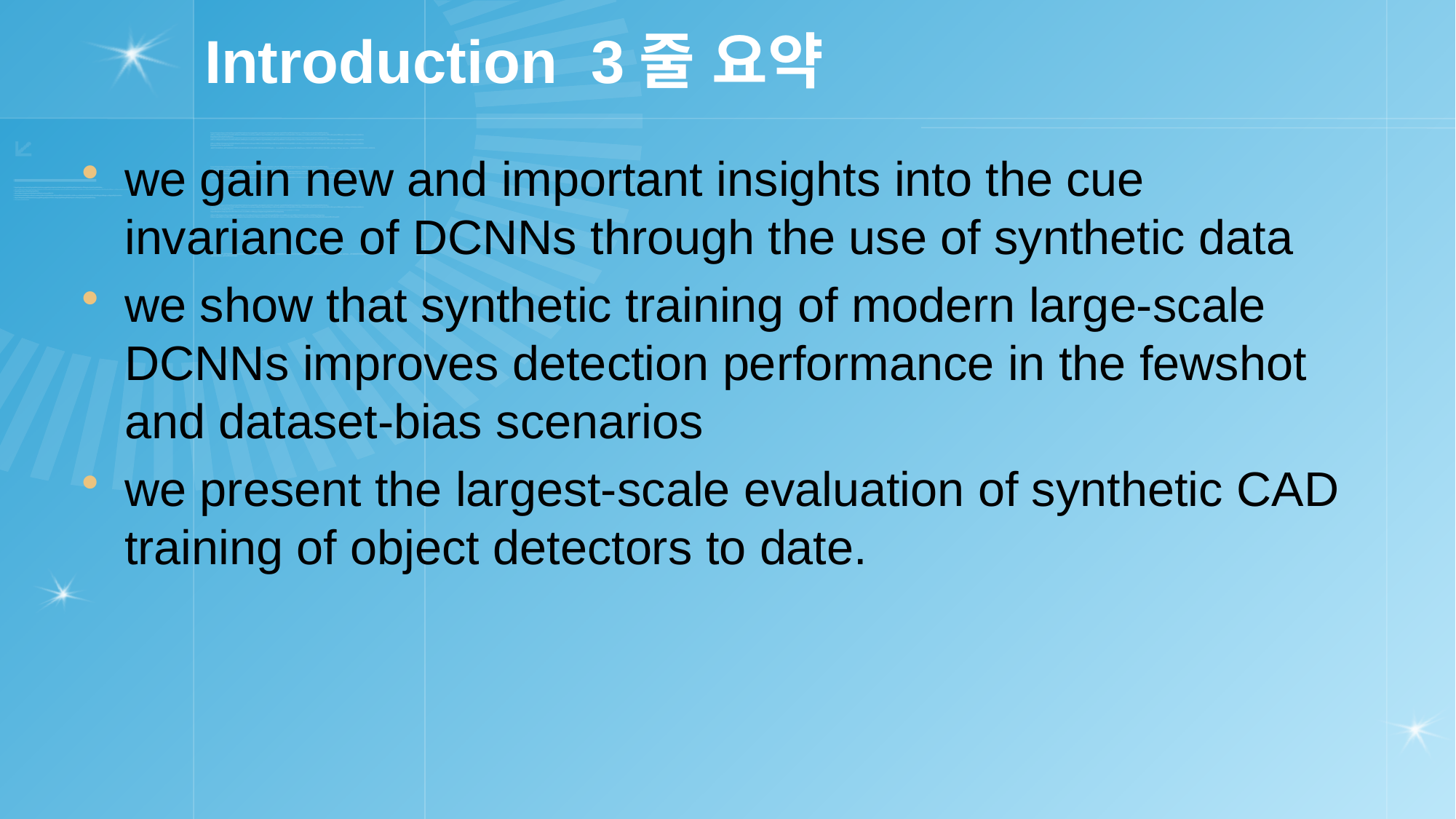

# Introduction  3줄 요약
we gain new and important insights into the cue invariance of DCNNs through the use of synthetic data
we show that synthetic training of modern large-scale DCNNs improves detection performance in the fewshot and dataset-bias scenarios
we present the largest-scale evaluation of synthetic CAD training of object detectors to date.